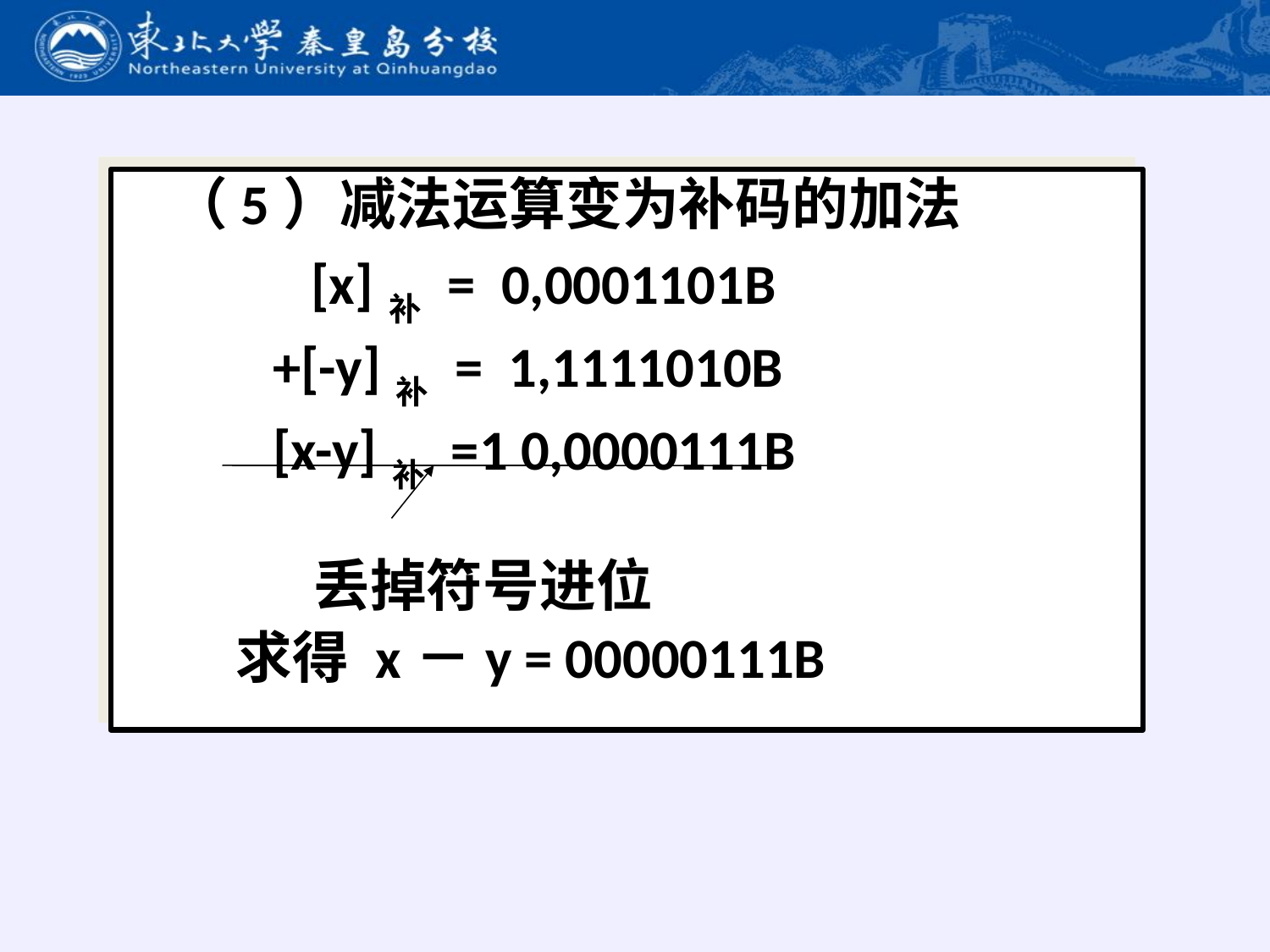

（5）减法运算变为补码的加法
	           [x] 补 =  0,0001101B
	        +[-y] 补 =  1,1111010B
	        [x-y] 补 =1 0,0000111B
	 
          丢掉符号进位
	    求得 x－y = 00000111B